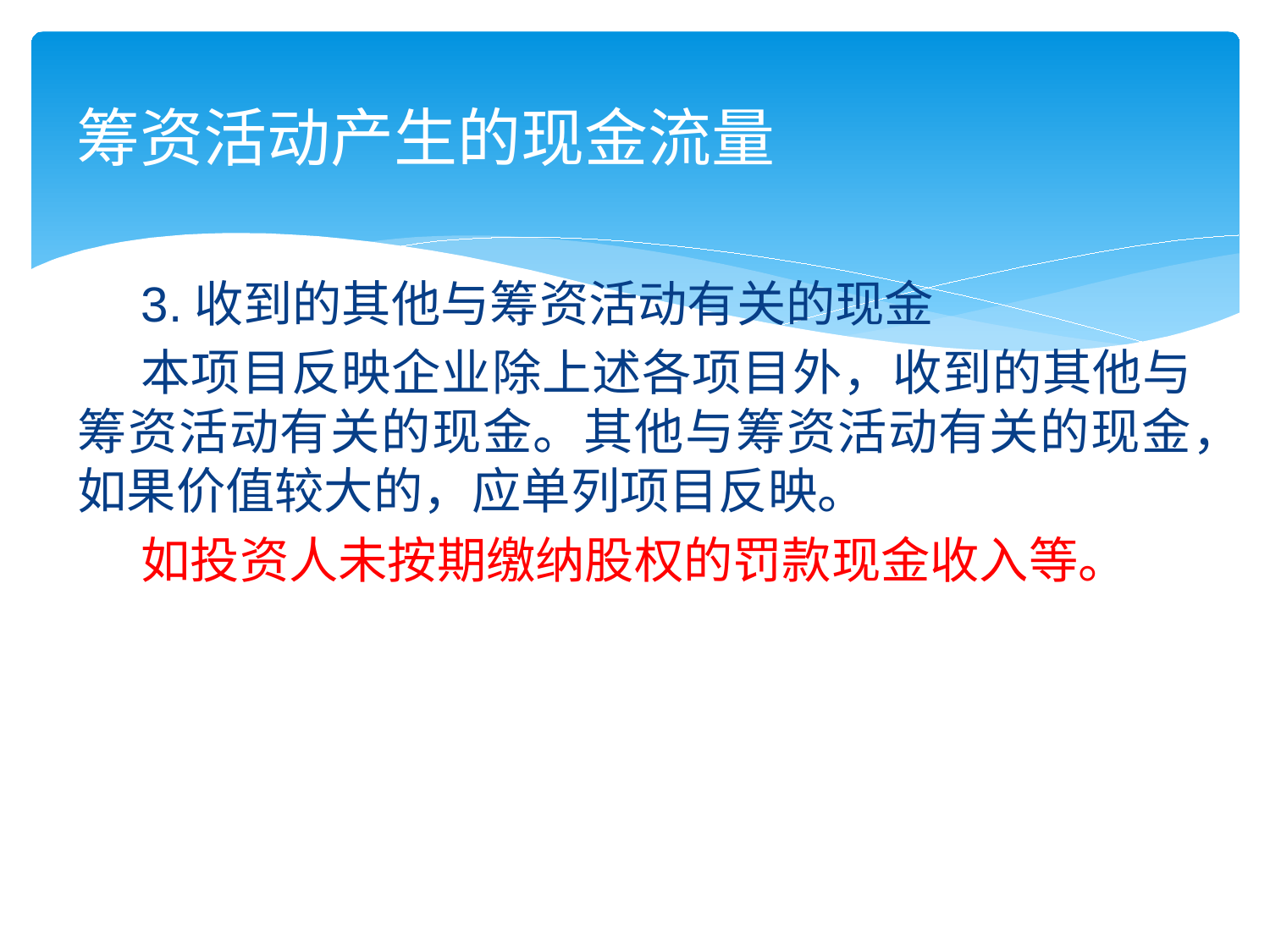

# 筹资活动产生的现金流量
3.收到的其他与筹资活动有关的现金
本项目反映企业除上述各项目外，收到的其他与筹资活动有关的现金。其他与筹资活动有关的现金，如果价值较大的，应单列项目反映。
如投资人未按期缴纳股权的罚款现金收入等。